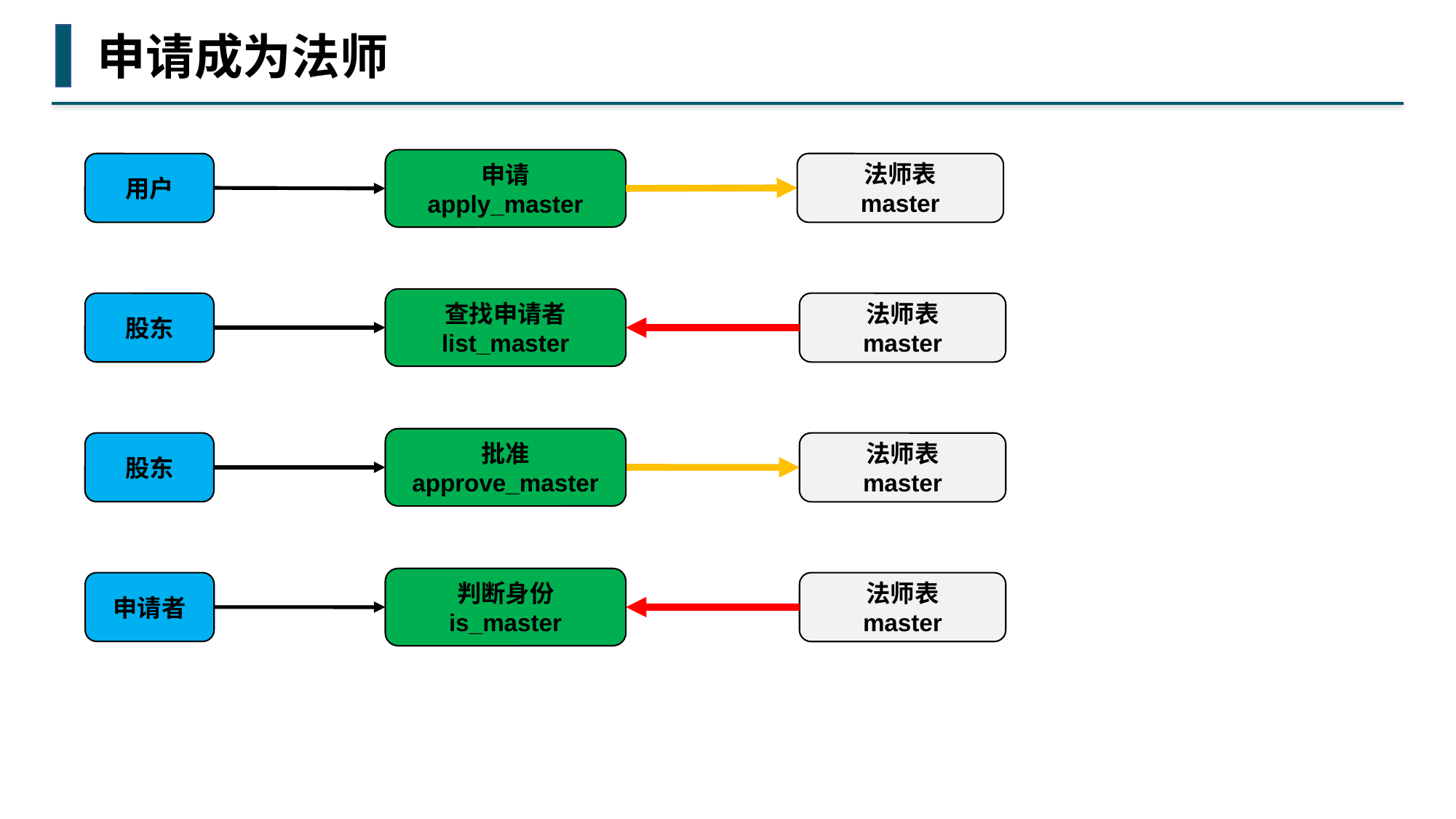

申请成为法师

申请
apply_master
法师表
master
用户
查找申请者
list_master
法师表
master
股东
批准
approve_master
股东
法师表
master
判断身份
is_master
申请者
法师表
master